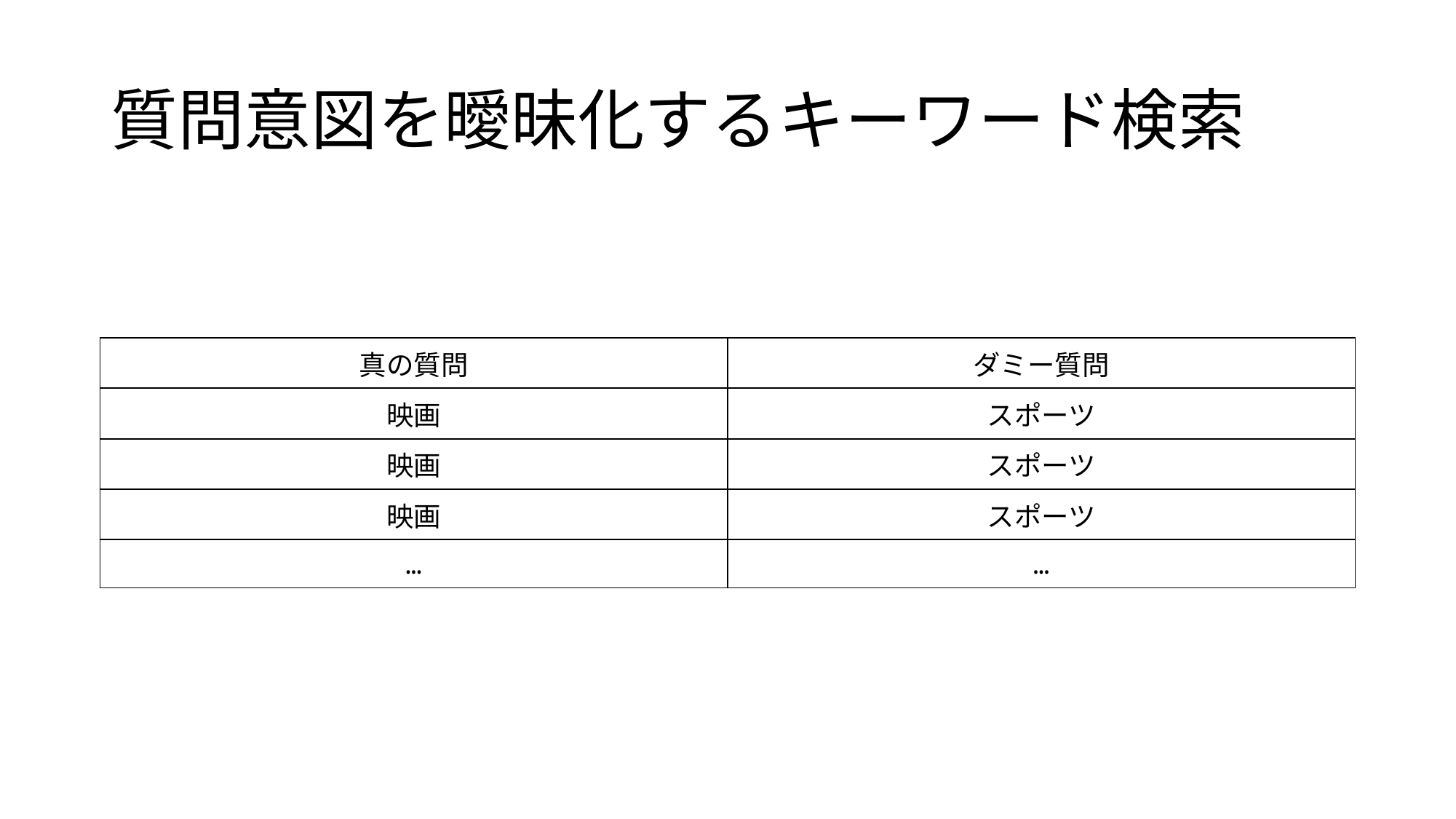

# 質問意図を曖昧化するキーワード検索
| 真の質問 | ダミー質問 |
| --- | --- |
| 映画 | スポーツ |
| 映画 | スポーツ |
| 映画 | スポーツ |
| … | … |